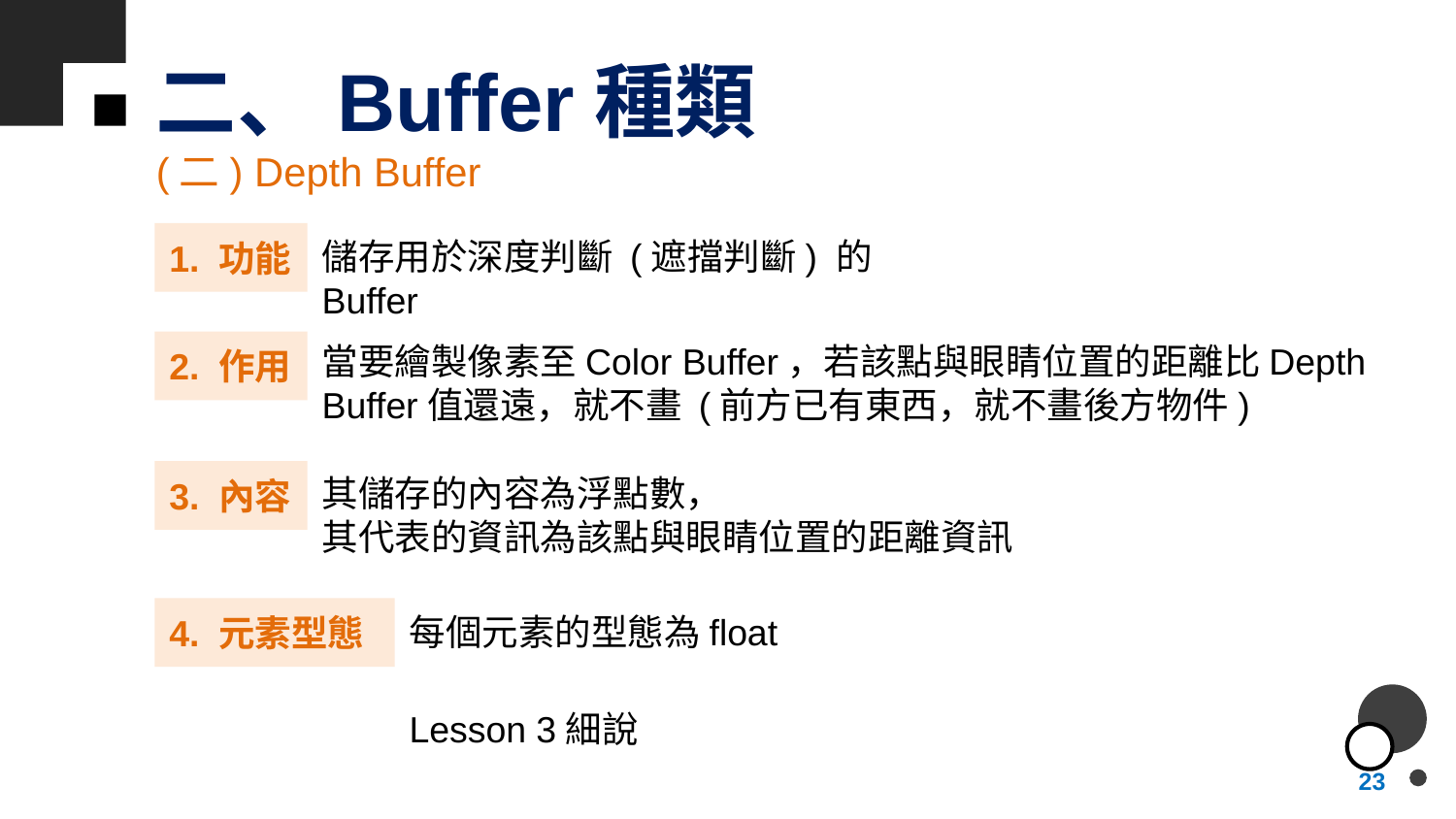

# 二、Buffer種類
(二) Depth Buffer
1. 功能
儲存用於深度判斷 (遮擋判斷) 的Buffer
當要繪製像素至Color Buffer，若該點與眼睛位置的距離比Depth Buffer值還遠，就不畫 (前方已有東西，就不畫後方物件)
2. 作用
3. 內容
其儲存的內容為浮點數，
其代表的資訊為該點與眼睛位置的距離資訊
4. 元素型態
每個元素的型態為float

Lesson 3細說
23